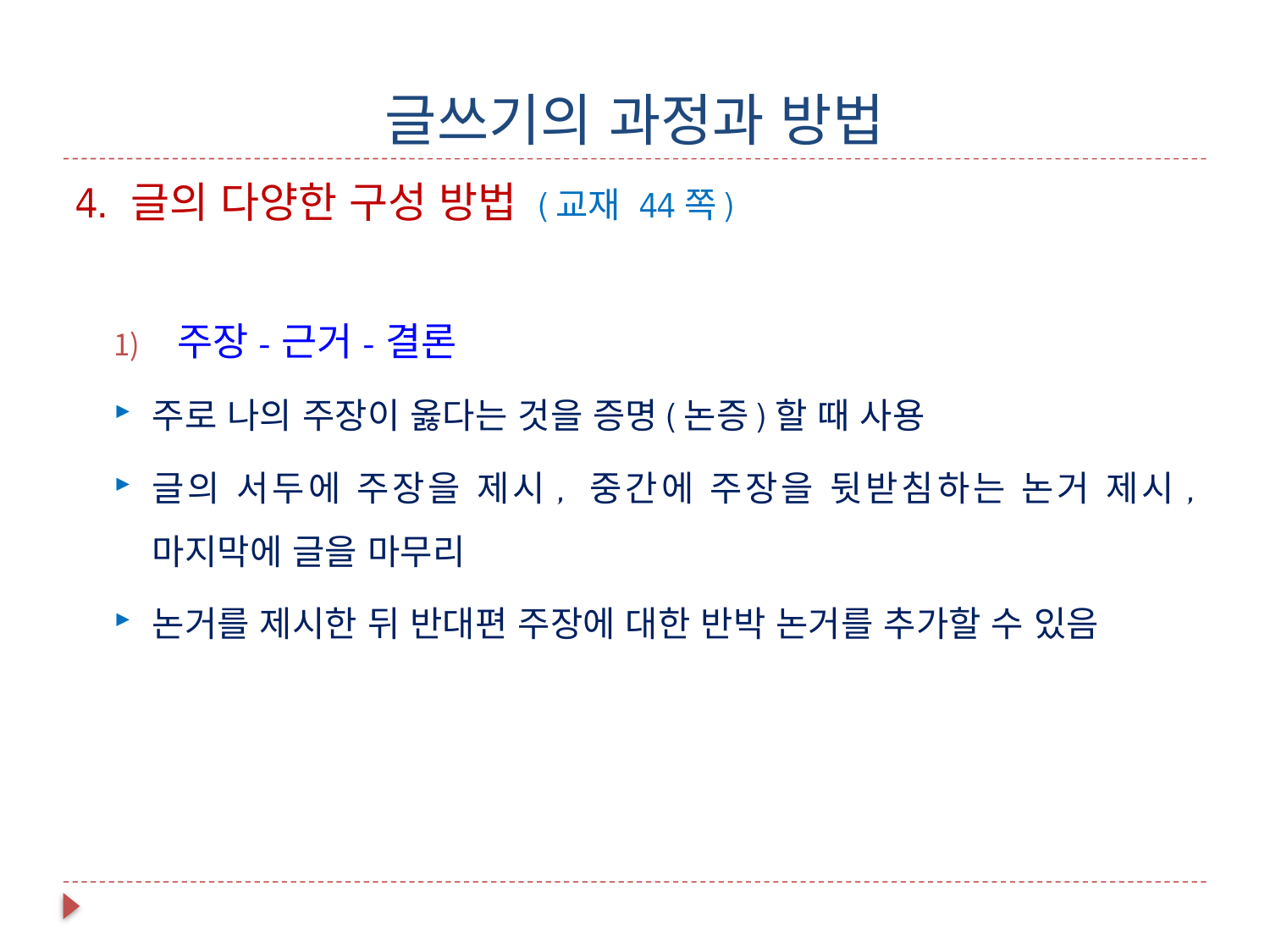

# 글쓰기의 과정과 방법
4. 글의 다양한 구성 방법 (교재 44쪽)

주장-근거-결론
주로 나의 주장이 옳다는 것을 증명(논증)할 때 사용
글의 서두에 주장을 제시, 중간에 주장을 뒷받침하는 논거 제시, 마지막에 글을 마무리
논거를 제시한 뒤 반대편 주장에 대한 반박 논거를 추가할 수 있음